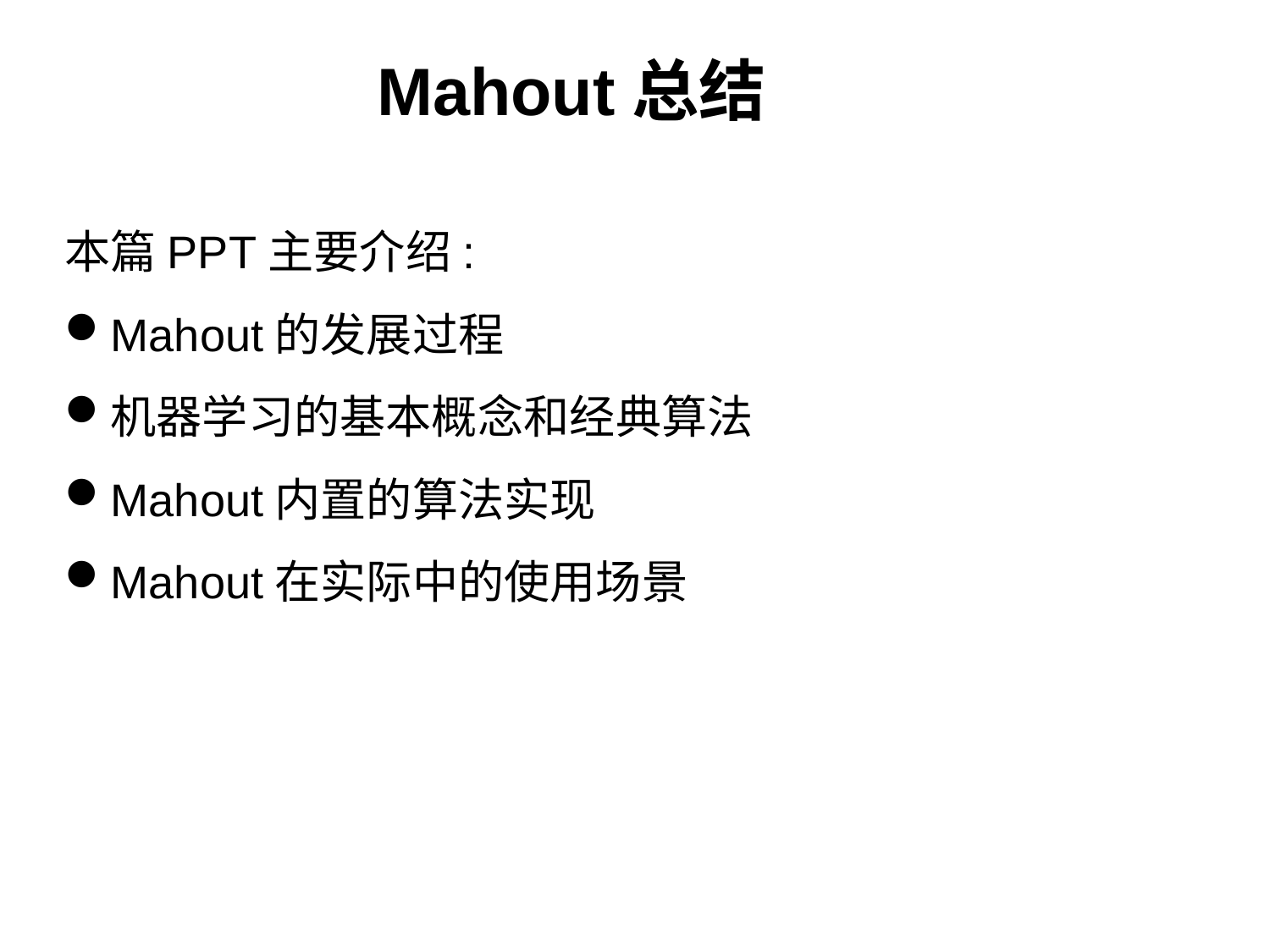

Mahout总结

本篇PPT主要介绍:
Mahout的发展过程
机器学习的基本概念和经典算法
Mahout内置的算法实现
Mahout在实际中的使用场景